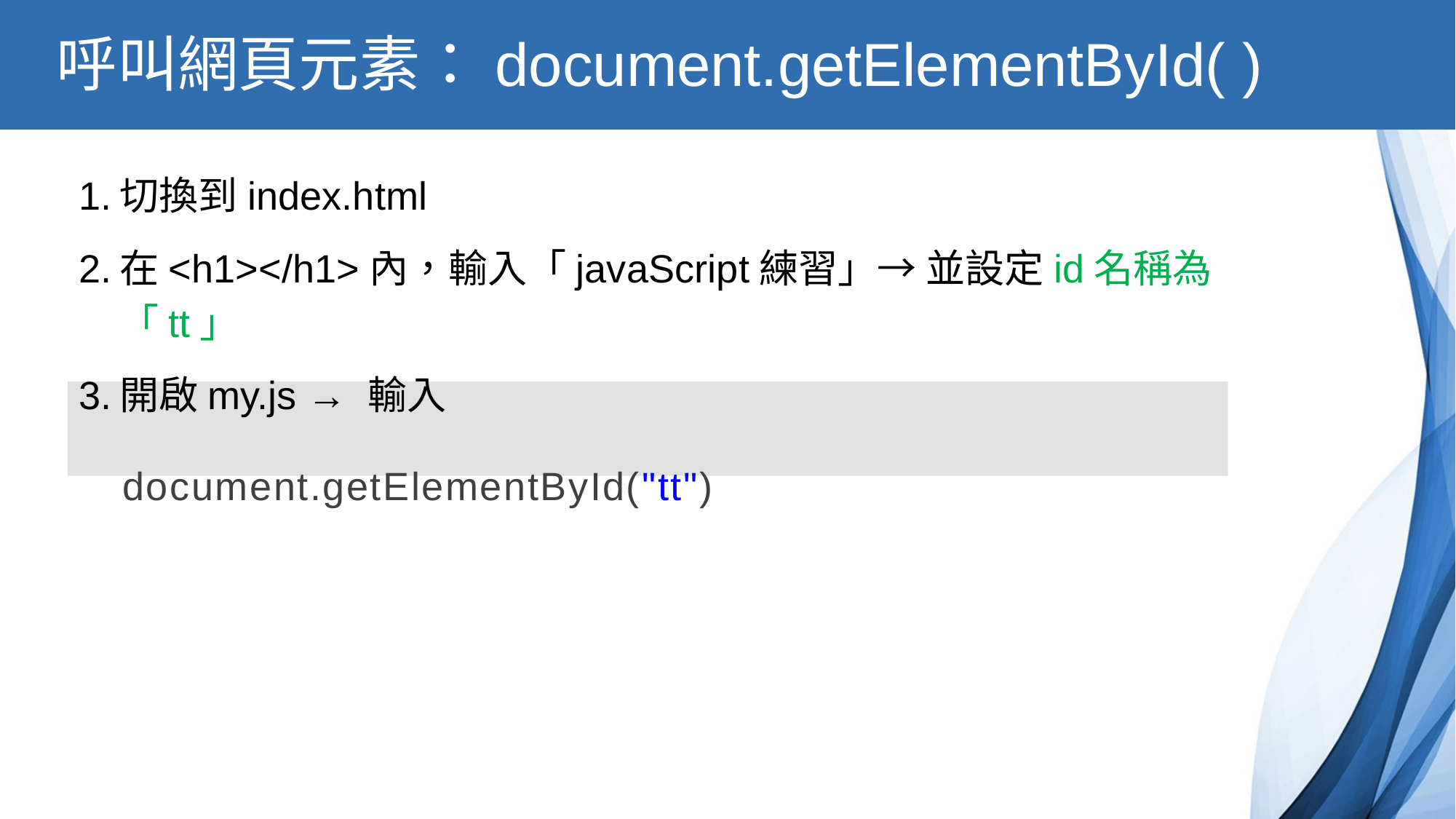

# 呼叫網頁元素：document.getElementById( )
切換到index.html
在<h1></h1>內，輸入「javaScript練習」→ 並設定id名稱為「tt」
開啟my.js → 輸入
    document.getElementById("tt")